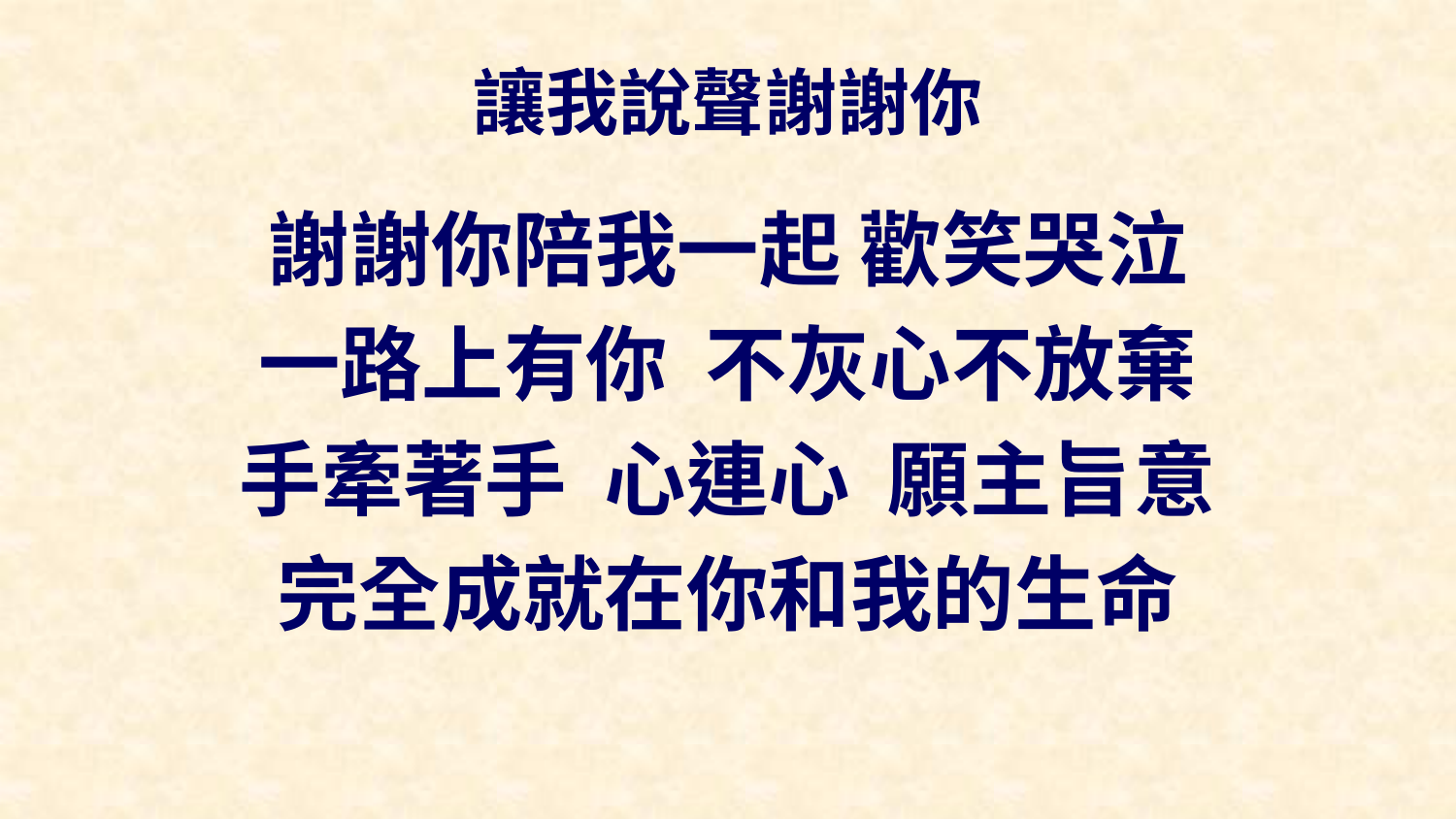

# 讓我說聲謝謝你
謝謝你陪我一起 歡笑哭泣
一路上有你  不灰心不放棄
手牽著手  心連心  願主旨意
完全成就在你和我的生命